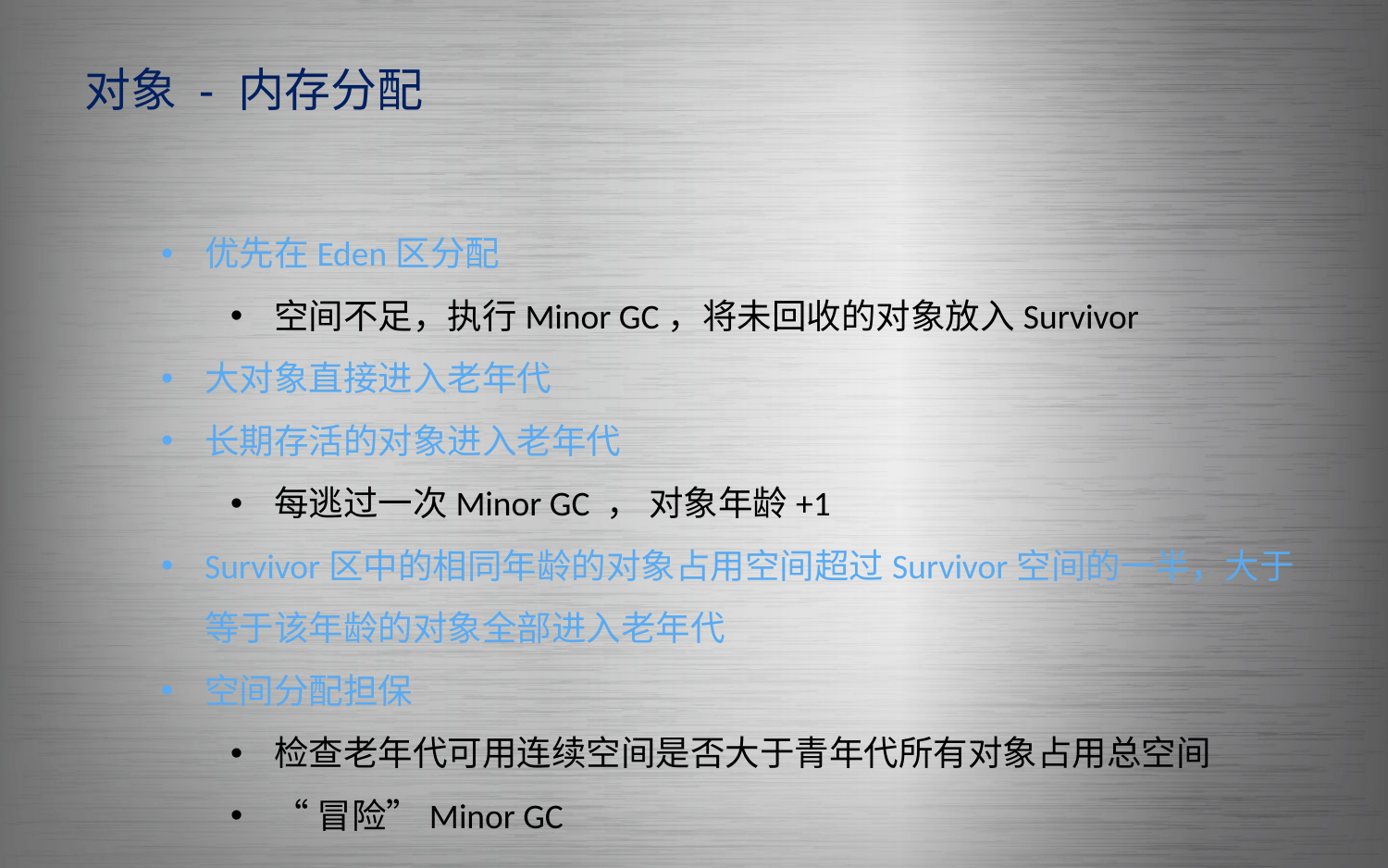

对象 - 内存分配
优先在Eden区分配
空间不足，执行Minor GC，将未回收的对象放入Survivor
大对象直接进入老年代
长期存活的对象进入老年代
每逃过一次Minor GC ， 对象年龄+1
Survivor区中的相同年龄的对象占用空间超过Survivor空间的一半，大于等于该年龄的对象全部进入老年代
空间分配担保
检查老年代可用连续空间是否大于青年代所有对象占用总空间
“冒险”Minor GC